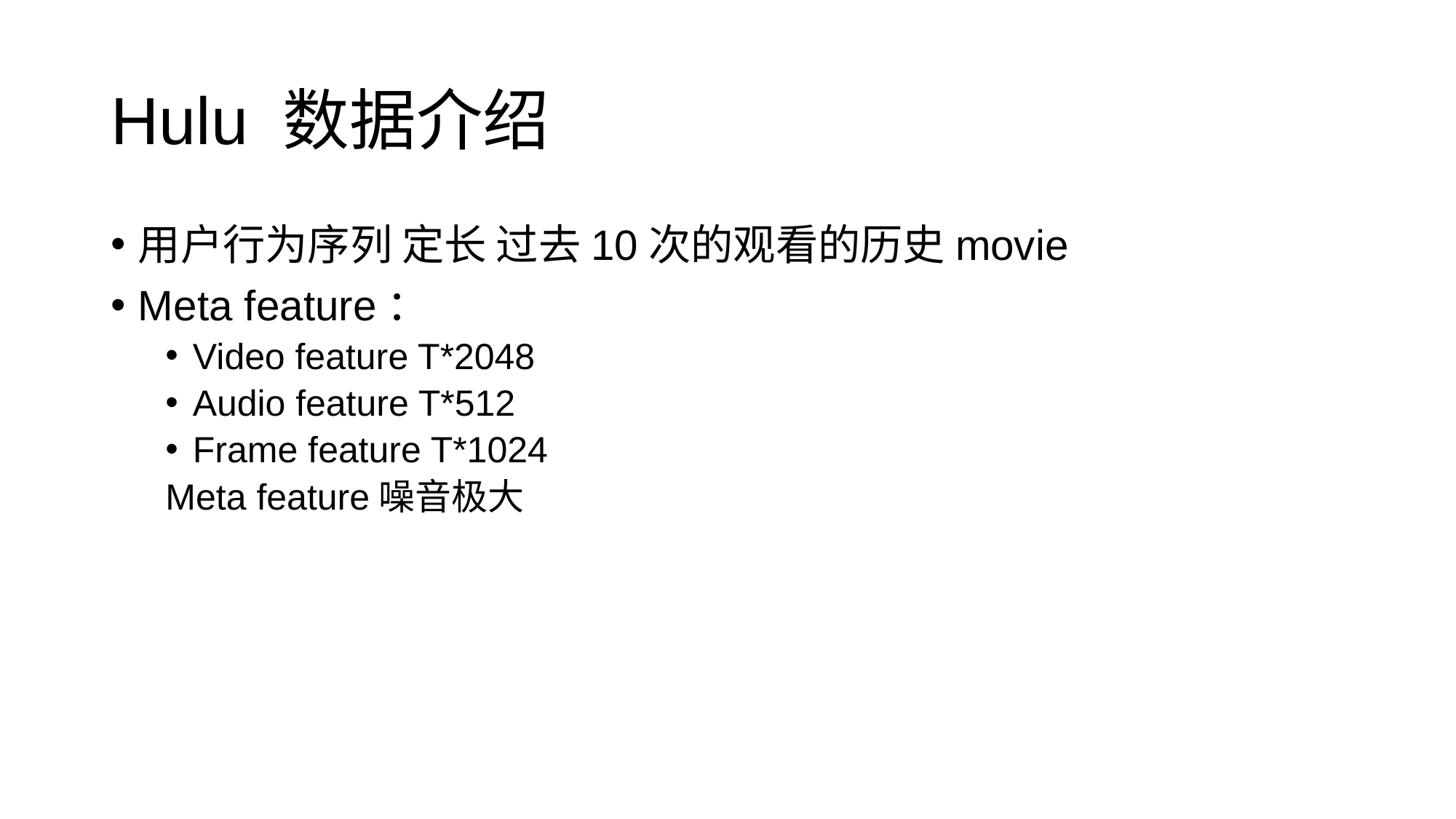

# Hulu 数据介绍
用户行为序列 定长 过去10次的观看的历史movie
Meta feature：
Video feature T*2048
Audio feature T*512
Frame feature T*1024
Meta feature噪音极大